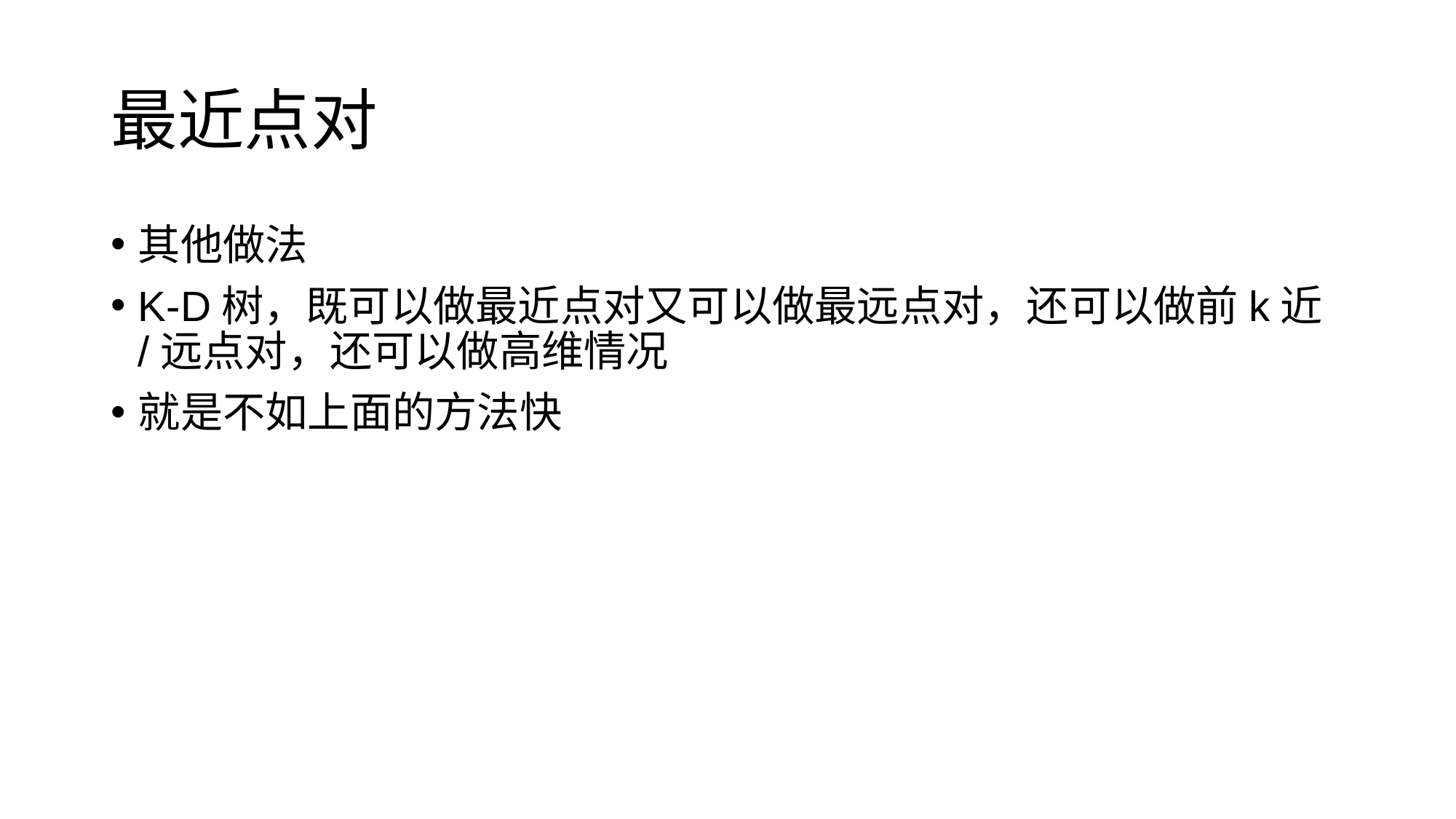

# 最近点对
其他做法
K-D树，既可以做最近点对又可以做最远点对，还可以做前k近/远点对，还可以做高维情况
就是不如上面的方法快